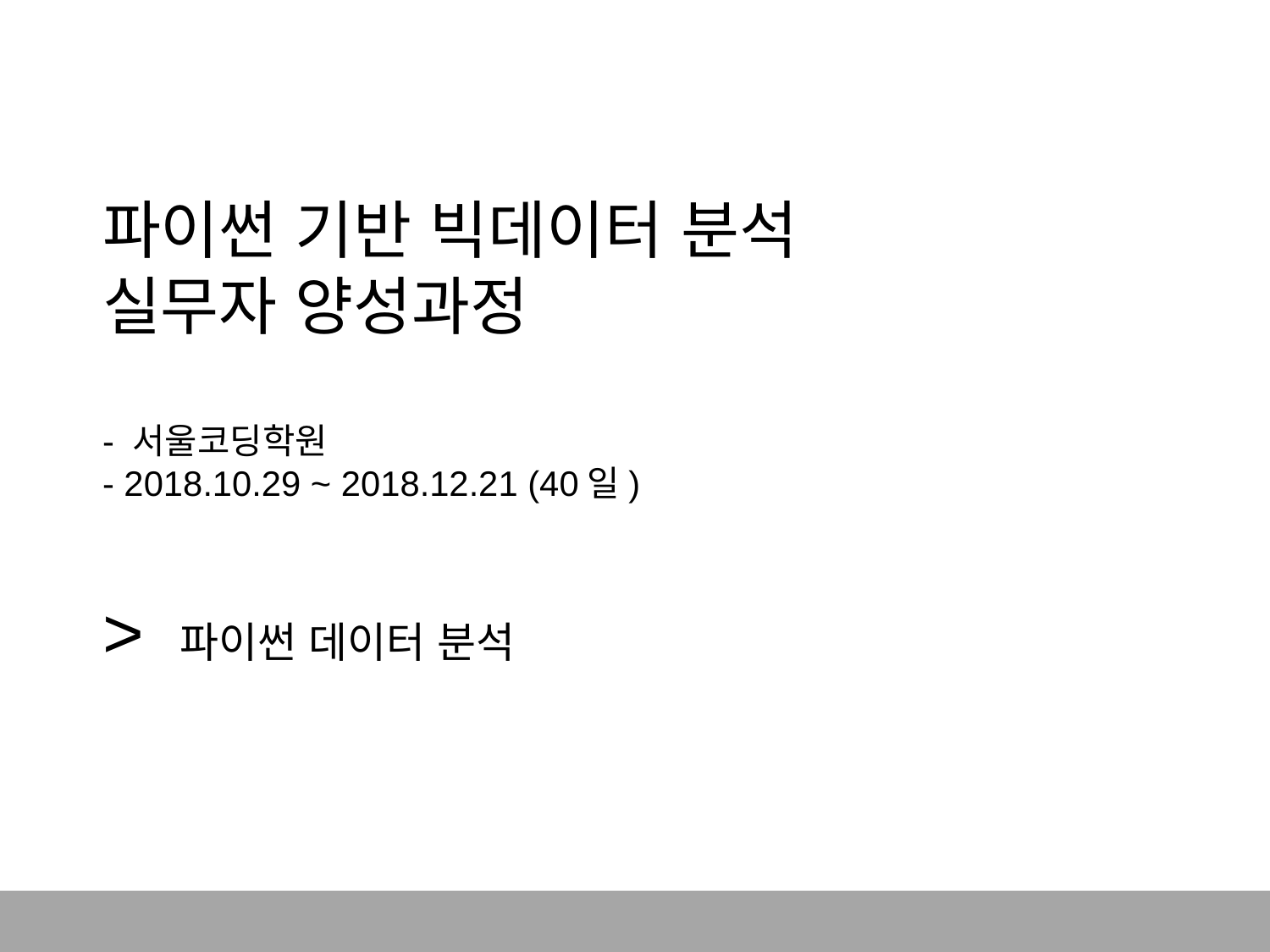

# 파이썬 기반 빅데이터 분석 실무자 양성과정 - 서울코딩학원 - 2018.10.29 ~ 2018.12.21 (40일) > 파이썬 데이터 분석